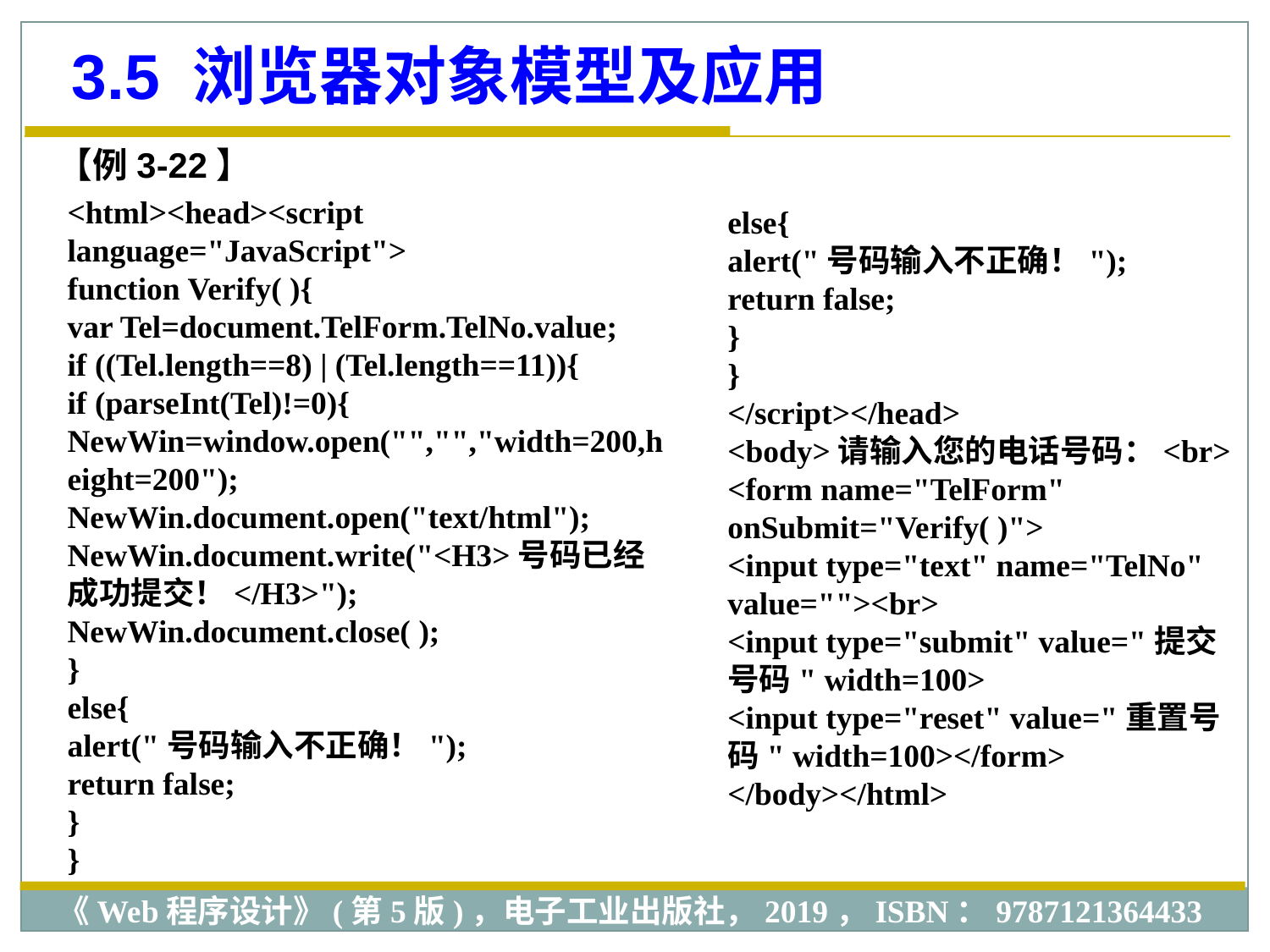

3.5 浏览器对象模型及应用
【例3-22】
<html><head><script language="JavaScript">
function Verify( ){
var Tel=document.TelForm.TelNo.value;
if ((Tel.length==8) | (Tel.length==11)){
if (parseInt(Tel)!=0){
NewWin=window.open("","","width=200,height=200");
NewWin.document.open("text/html");
NewWin.document.write("<H3>号码已经成功提交！</H3>"); NewWin.document.close( );
}
else{
alert("号码输入不正确！");
return false;
}
}
else{
alert("号码输入不正确！");
return false;
}
}
</script></head>
<body>请输入您的电话号码：<br>
<form name="TelForm" onSubmit="Verify( )">
<input type="text" name="TelNo" value=""><br>
<input type="submit" value="提交号码" width=100>
<input type="reset" value="重置号码" width=100></form>
</body></html>